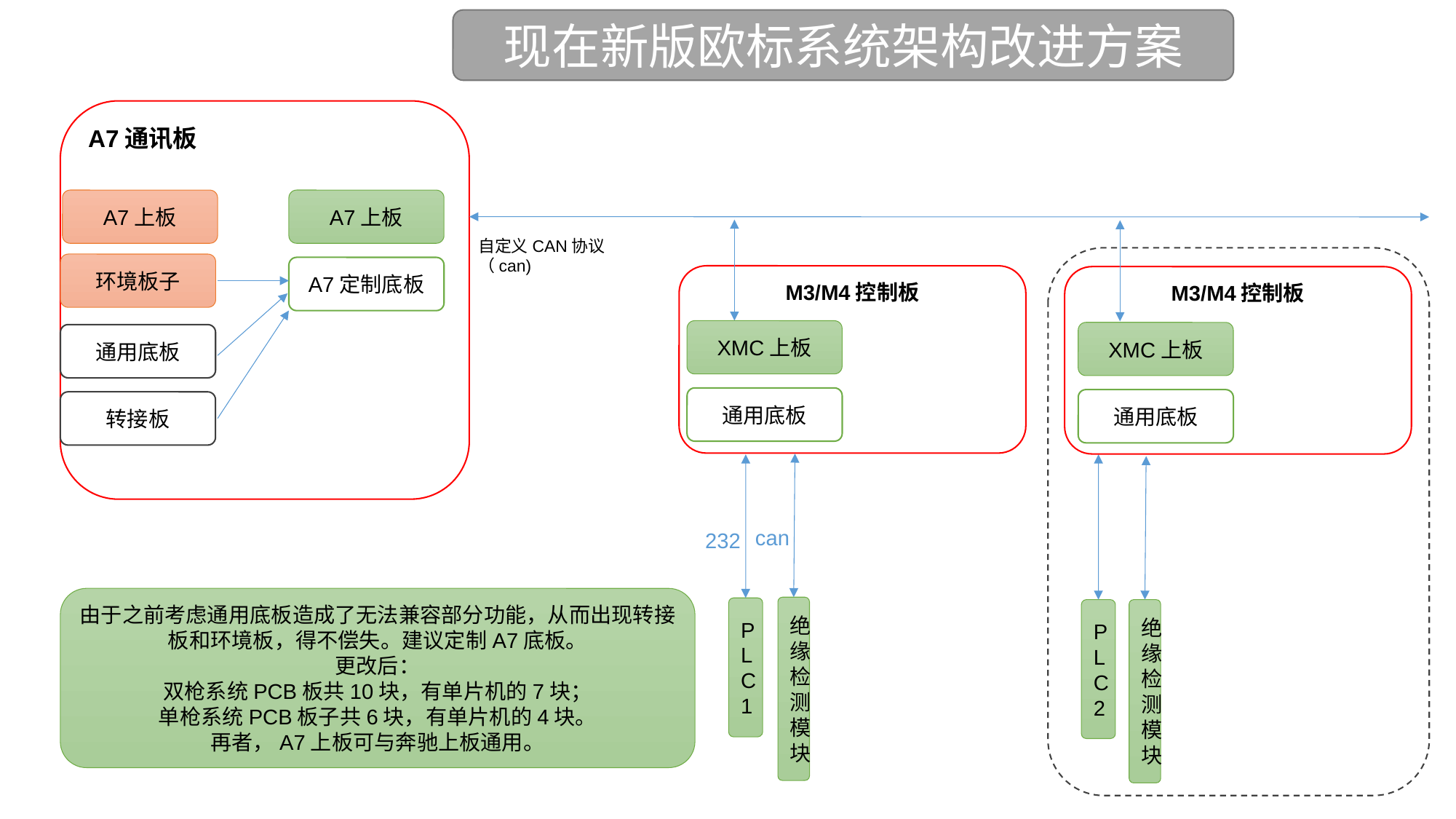

现在新版欧标系统架构改进方案
A7通讯板
A7上板
A7上板
自定义CAN协议
（can)

环境板子
A7定制底板
M3/M4控制板
M3/M4控制板
XMC上板
XMC上板
通用底板
通用底板
通用底板
转接板
can
232
由于之前考虑通用底板造成了无法兼容部分功能，从而出现转接板和环境板，得不偿失。建议定制A7底板。
更改后：
双枪系统PCB板共10块，有单片机的7块；
单枪系统PCB板子共6块，有单片机的4块。
再者，A7上板可与奔驰上板通用。
绝缘检测模块
PLC1
PLC2
绝缘检测模块